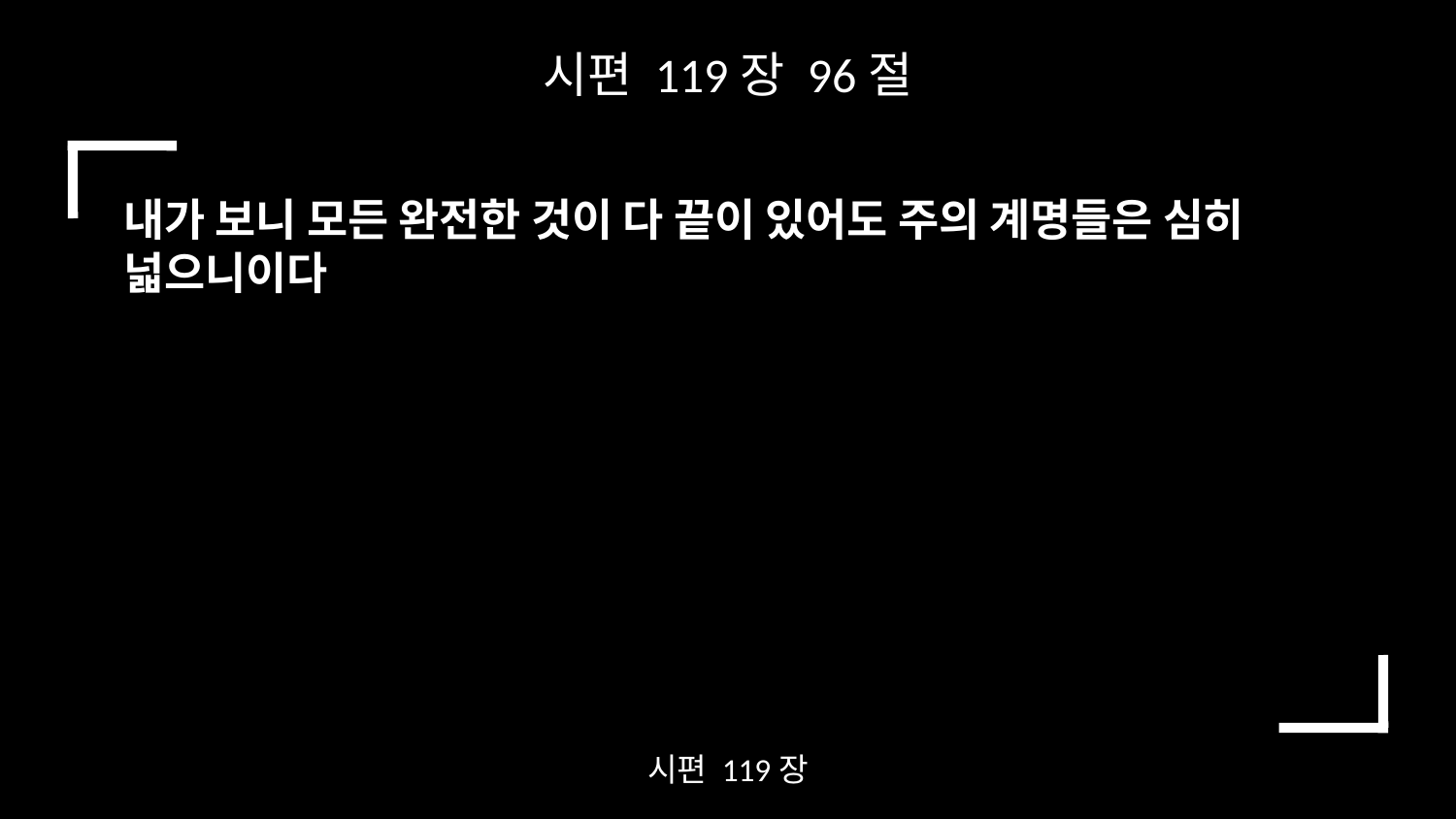

시편 119장 96절

내가 보니 모든 완전한 것이 다 끝이 있어도 주의 계명들은 심히 넓으니이다

시편 119장